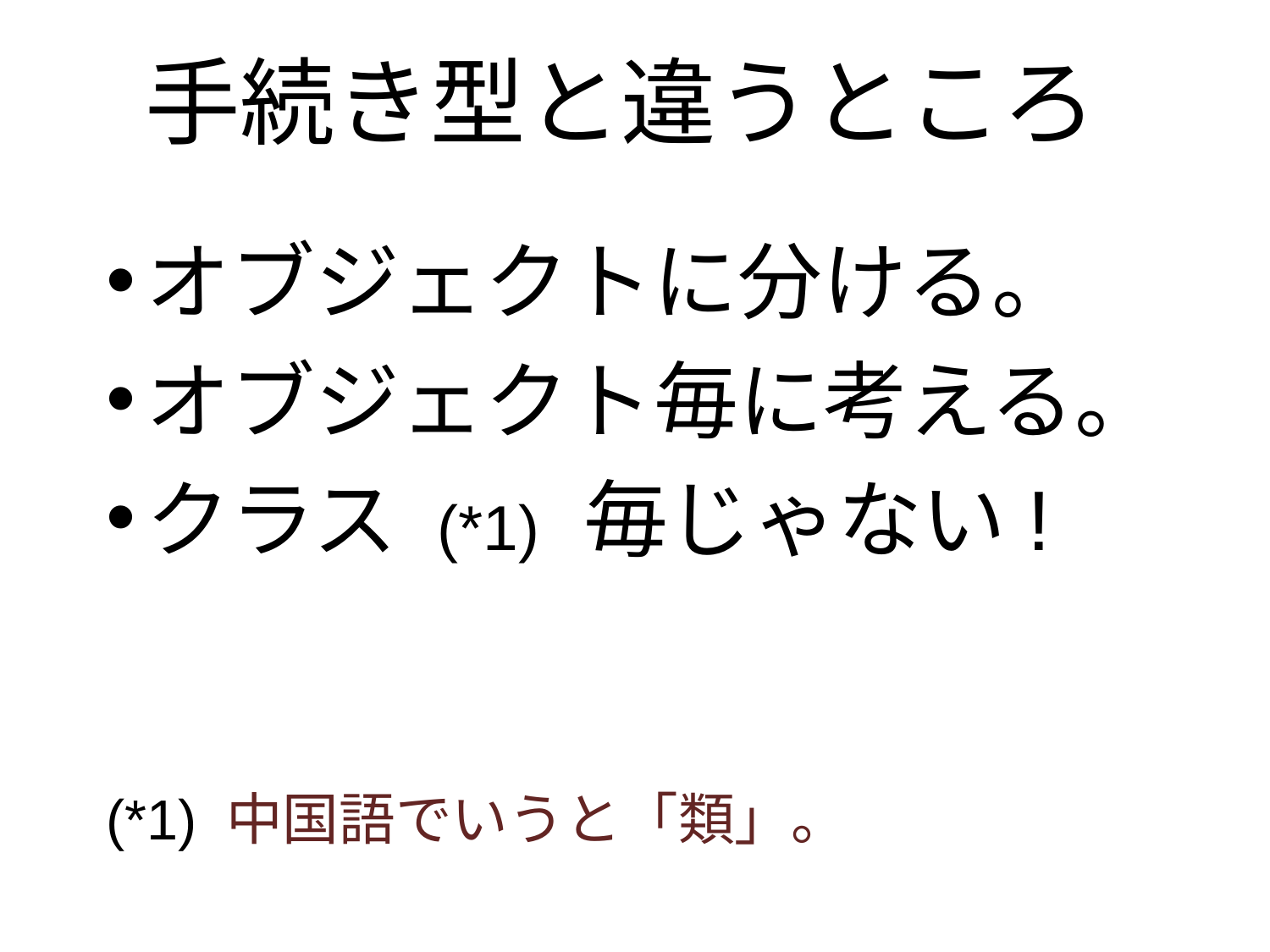

手続き型と違うところ
オブジェクトに分ける。
オブジェクト毎に考える。
クラス (*1) 毎じゃない!

(*1) 中国語でいうと「類」。